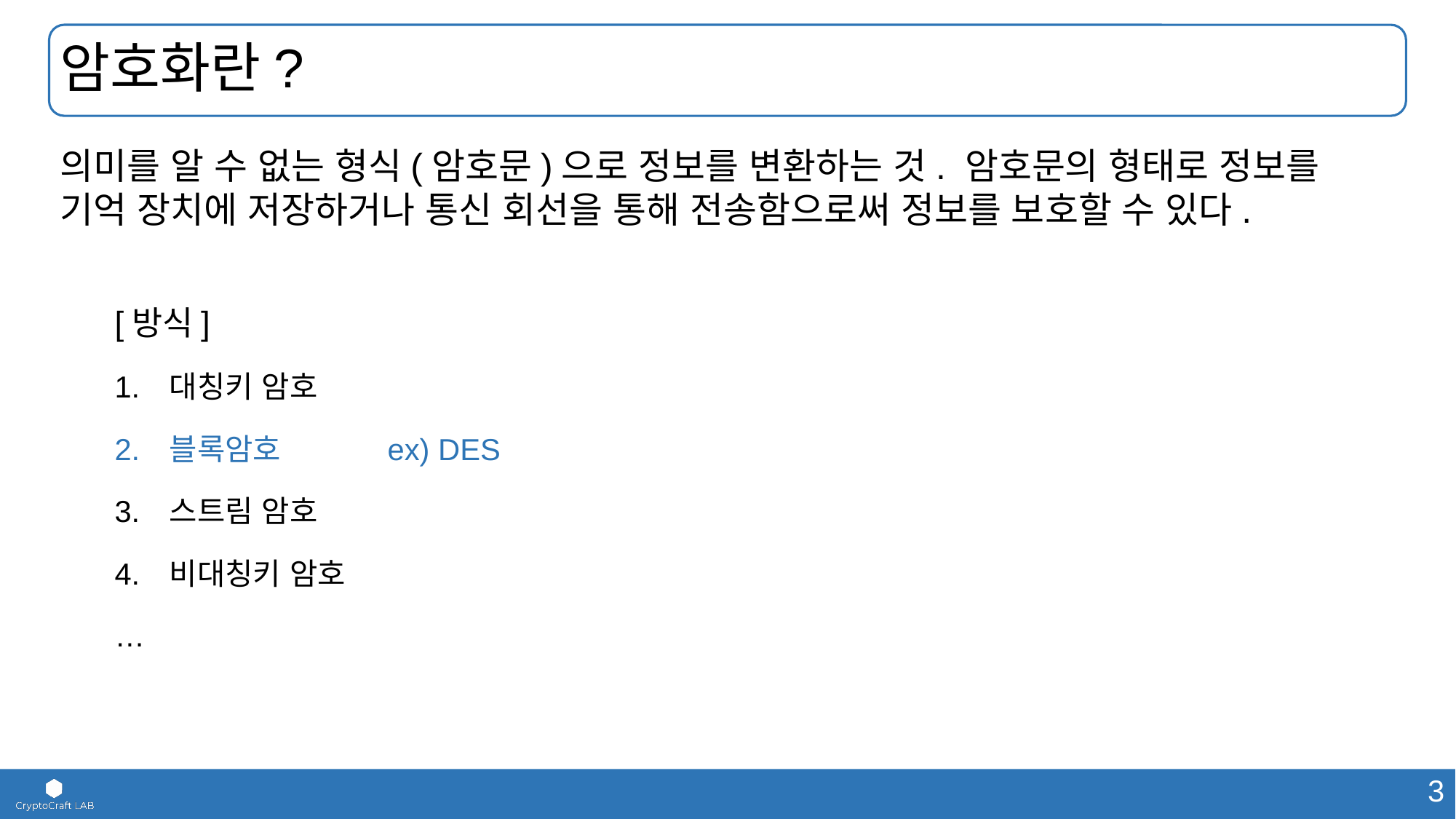

# 암호화란?
의미를 알 수 없는 형식(암호문)으로 정보를 변환하는 것. 암호문의 형태로 정보를 기억 장치에 저장하거나 통신 회선을 통해 전송함으로써 정보를 보호할 수 있다.

[방식]
대칭키 암호
블록암호	ex) DES
스트림 암호
비대칭키 암호
…